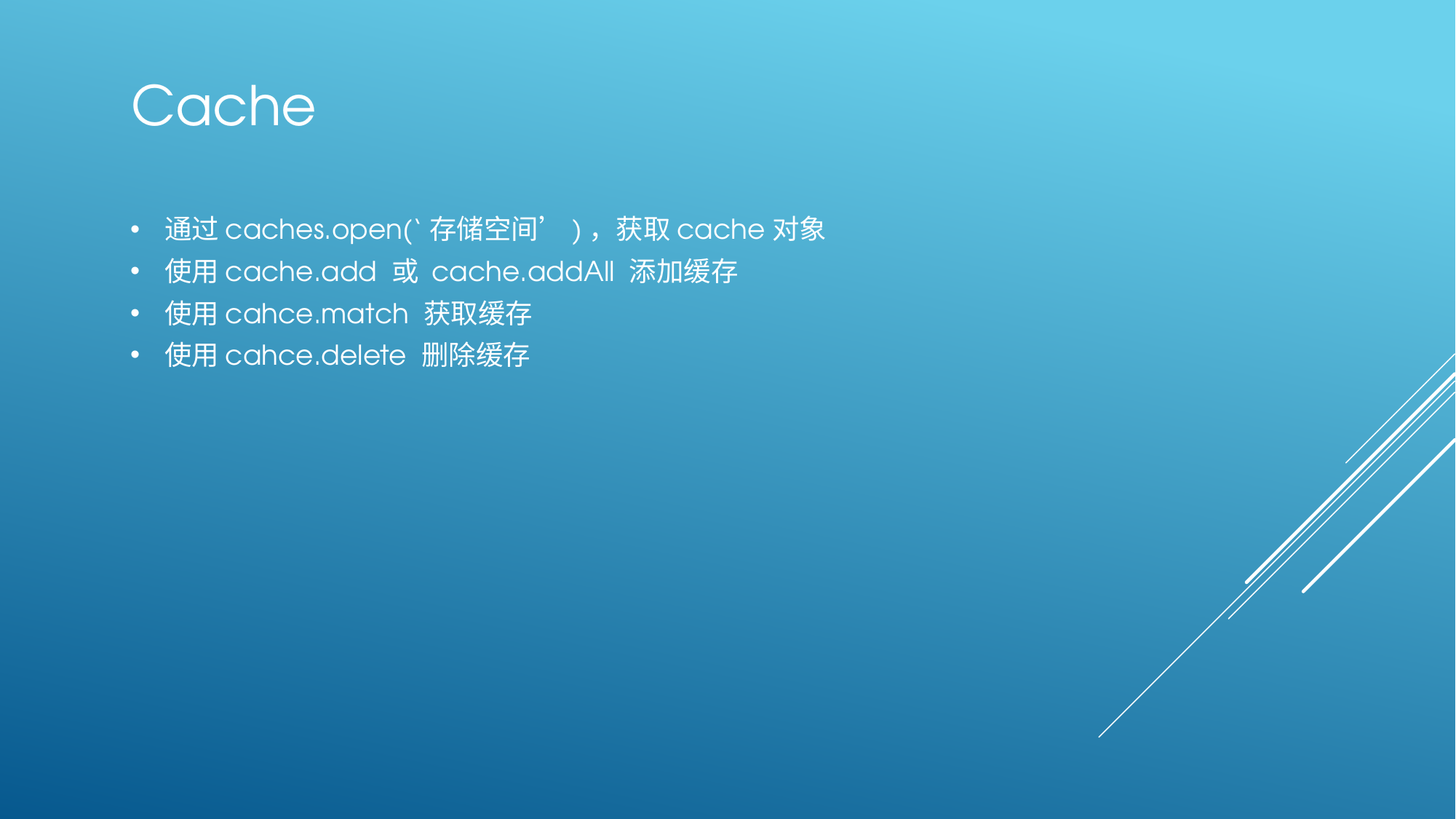

Cache
通过caches.open(‘存储空间’)，获取cache对象
使用cache.add 或 cache.addAll 添加缓存
使用cahce.match 获取缓存
使用cahce.delete 删除缓存